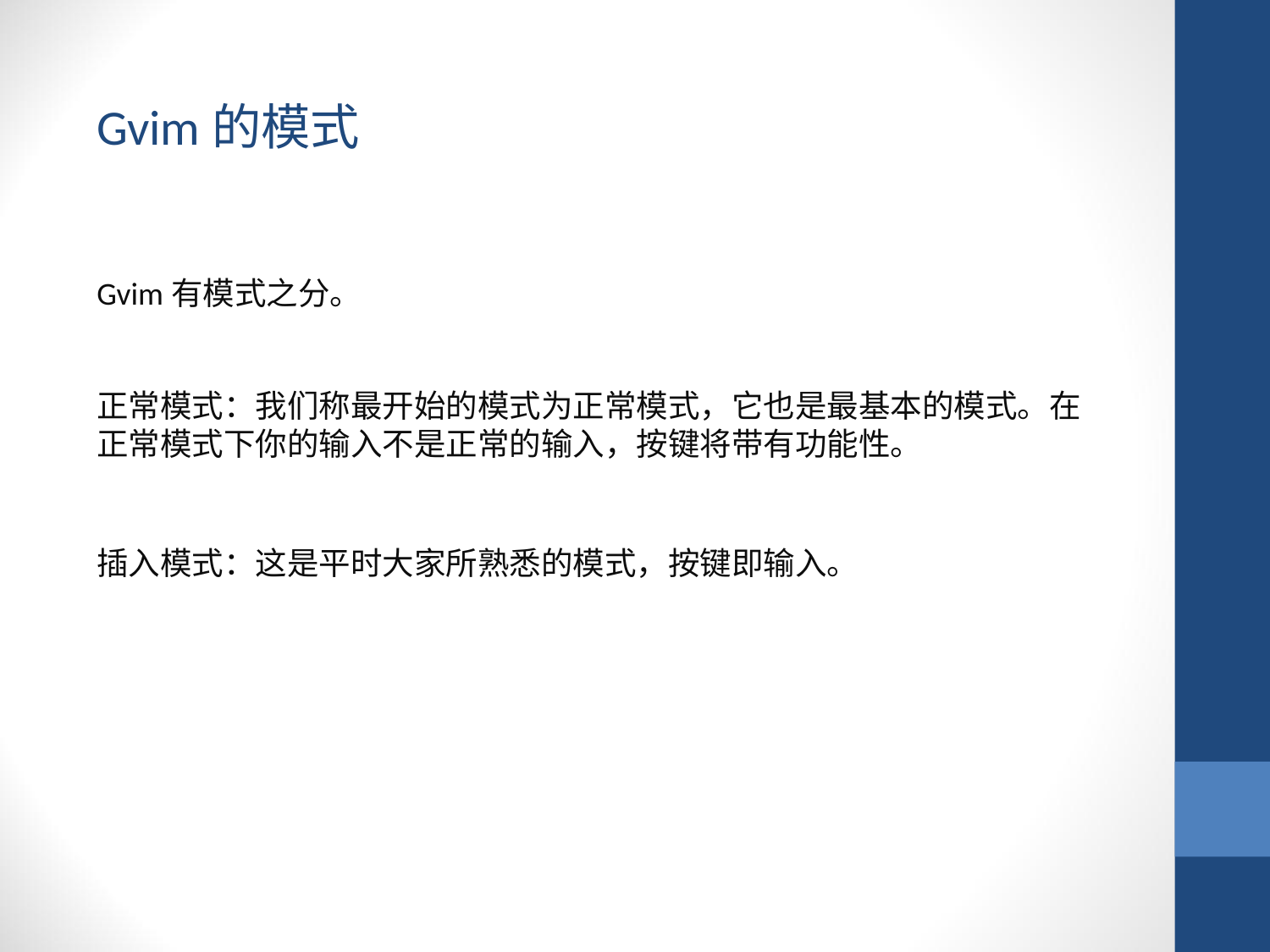

Gvim的模式
Gvim有模式之分。
正常模式：我们称最开始的模式为正常模式，它也是最基本的模式。在正常模式下你的输入不是正常的输入，按键将带有功能性。
插入模式：这是平时大家所熟悉的模式，按键即输入。